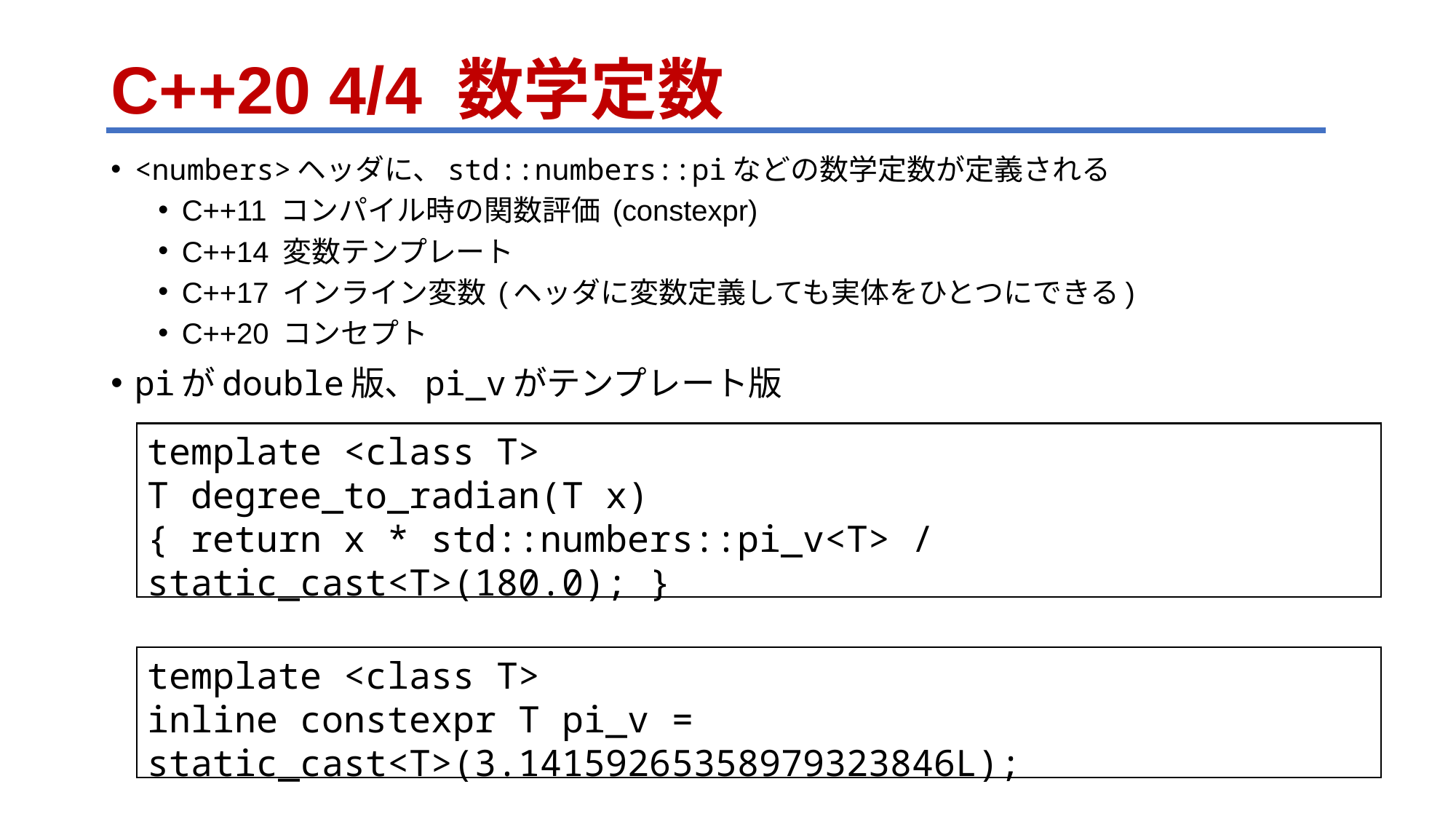

# C++20 4/4 数学定数
<numbers>ヘッダに、std::numbers::piなどの数学定数が定義される
C++11 コンパイル時の関数評価 (constexpr)
C++14 変数テンプレート
C++17 インライン変数 (ヘッダに変数定義しても実体をひとつにできる)
C++20 コンセプト
piがdouble版、pi_vがテンプレート版
template <class T>
T degree_to_radian(T x)
{ return x * std::numbers::pi_v<T> / static_cast<T>(180.0); }
template <class T>
inline constexpr T pi_v = static_cast<T>(3.14159265358979323846L);